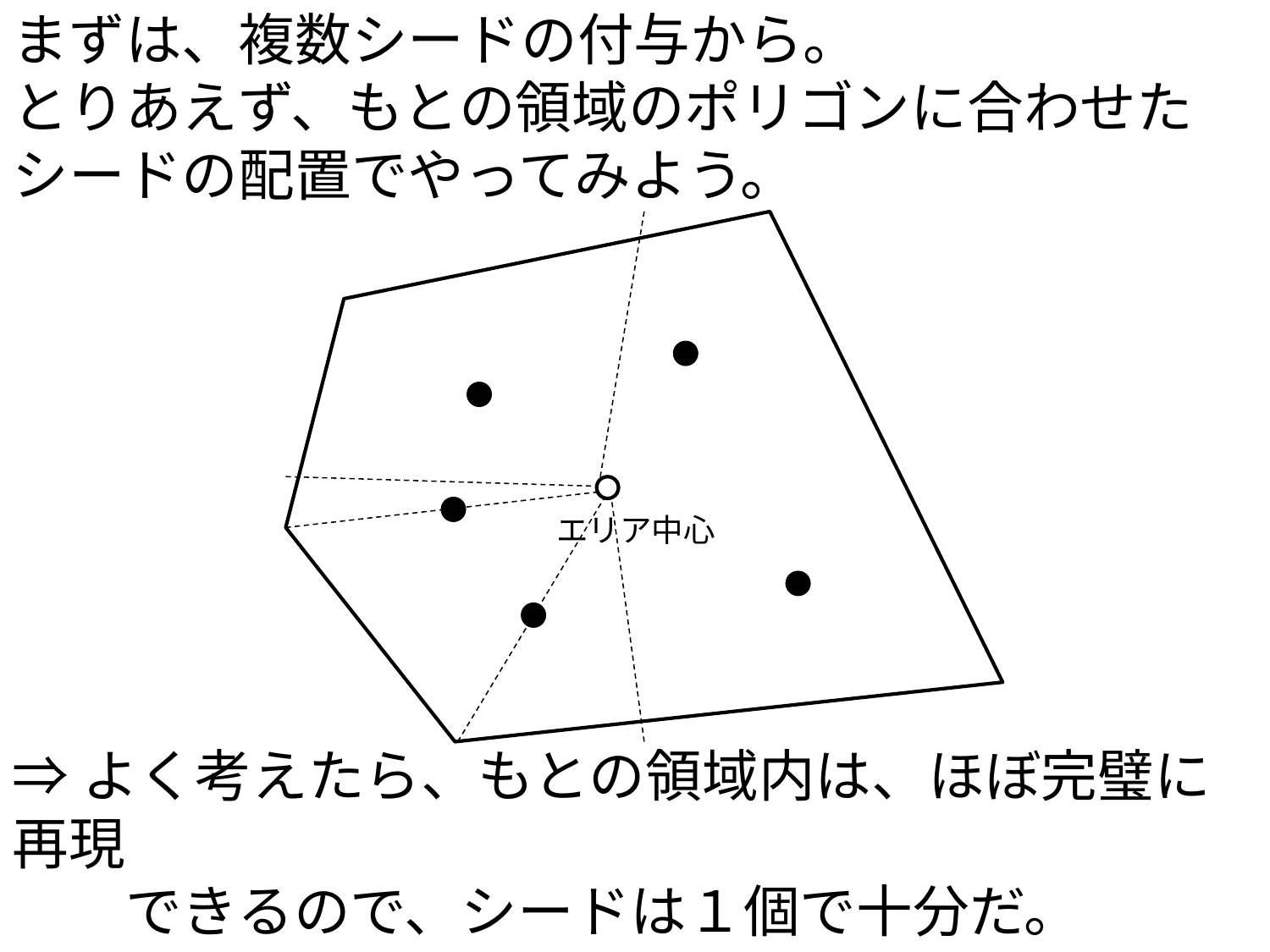

まずは、複数シードの付与から。
とりあえず、もとの領域のポリゴンに合わせたシードの配置でやってみよう。

エリア中心

⇒よく考えたら、もとの領域内は、ほぼ完璧に再現
　　できるので、シードは１個で十分だ。
　　問題は、もとの領域の外だ。。。。